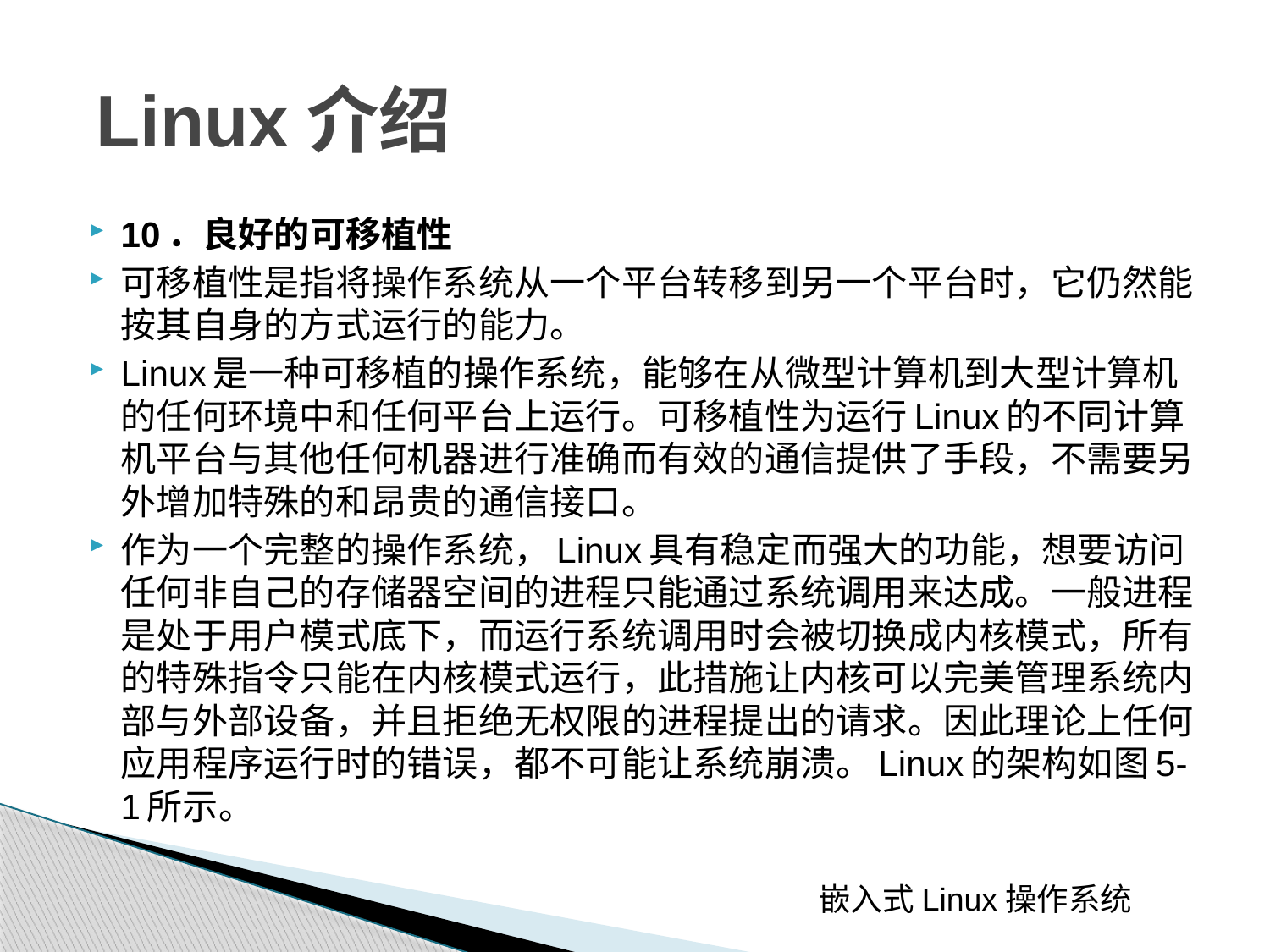

# Linux介绍
10．良好的可移植性
可移植性是指将操作系统从一个平台转移到另一个平台时，它仍然能按其自身的方式运行的能力。
Linux是一种可移植的操作系统，能够在从微型计算机到大型计算机的任何环境中和任何平台上运行。可移植性为运行Linux的不同计算机平台与其他任何机器进行准确而有效的通信提供了手段，不需要另外增加特殊的和昂贵的通信接口。
作为一个完整的操作系统，Linux具有稳定而强大的功能，想要访问任何非自己的存储器空间的进程只能通过系统调用来达成。一般进程是处于用户模式底下，而运行系统调用时会被切换成内核模式，所有的特殊指令只能在内核模式运行，此措施让内核可以完美管理系统内部与外部设备，并且拒绝无权限的进程提出的请求。因此理论上任何应用程序运行时的错误，都不可能让系统崩溃。Linux的架构如图5-1所示。

         嵌入式Linux操作系统